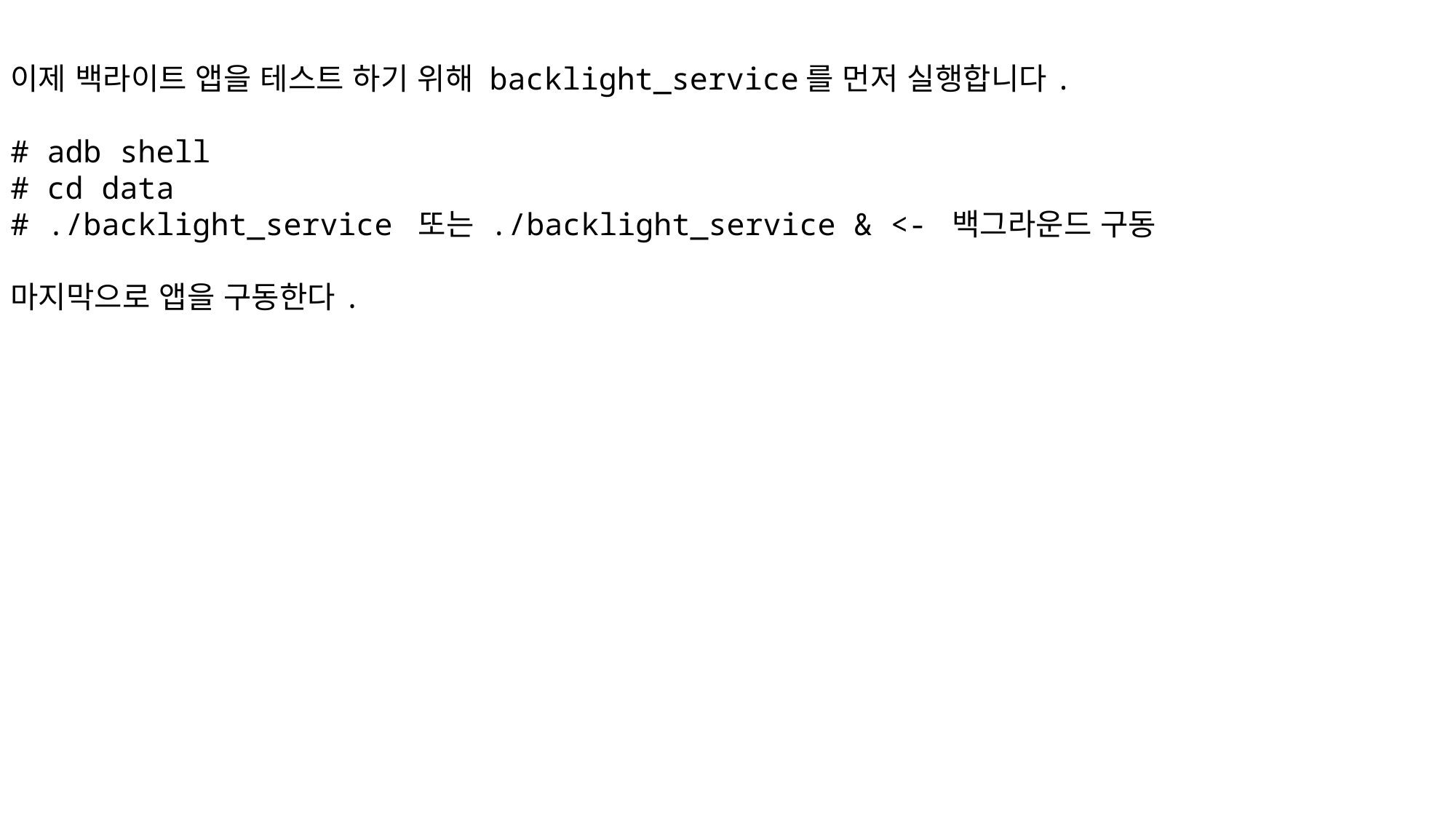

이제 백라이트 앱을 테스트 하기 위해 backlight_service를 먼저 실행합니다.

# adb shell
# cd data
# ./backlight_service 또는 ./backlight_service & <- 백그라운드 구동

마지막으로 앱을 구동한다.